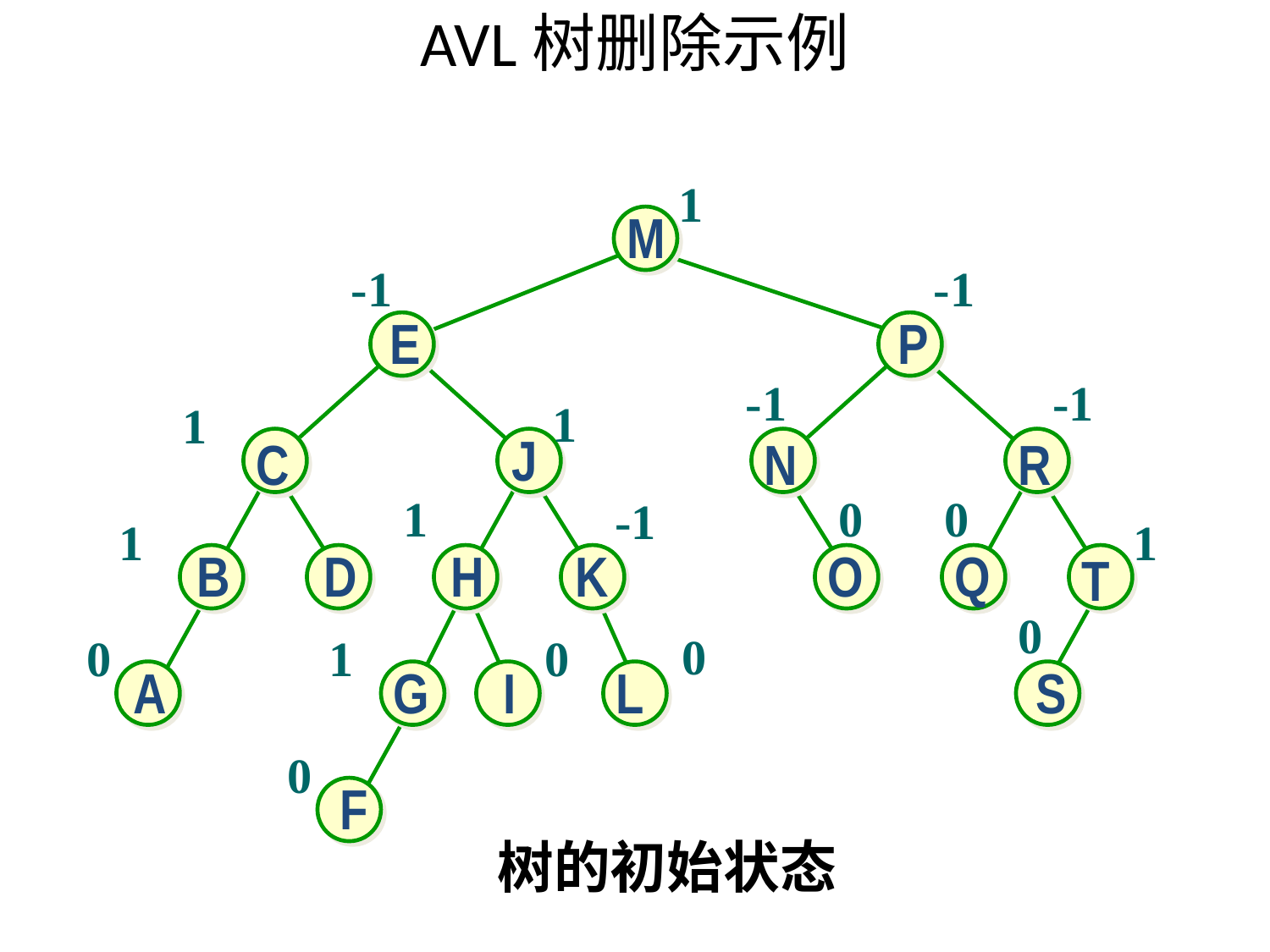

# AVL树删除示例
1
M

-1
-1
E
P

-1

-1
1
1
J
C
N
R

1

0
0

-1
1
1
B
D
H
K
O
Q
T

0
0
0
1
0
A
G
I
L
S

0
F

树的初始状态